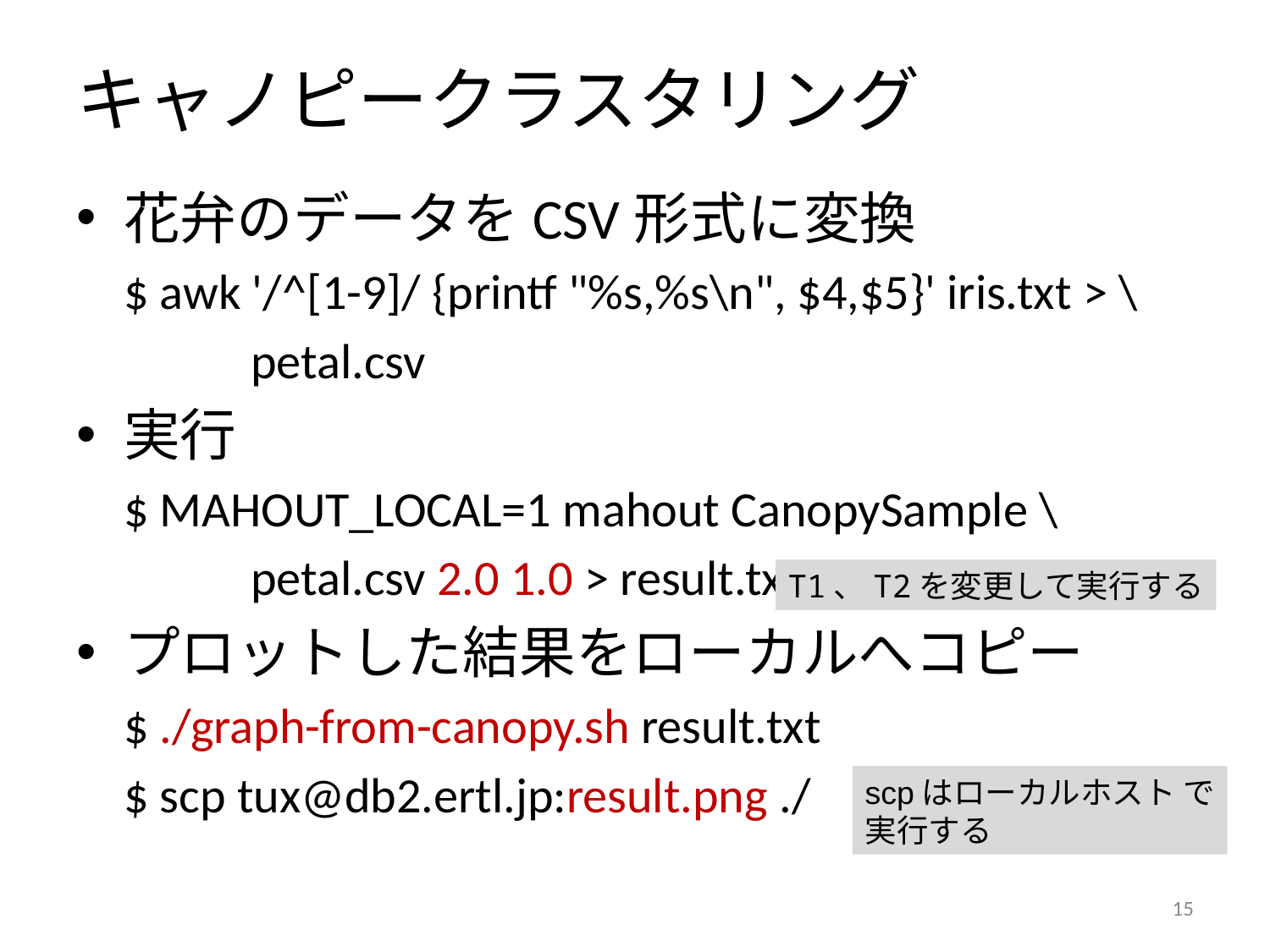

# キャノピークラスタリング

花弁のデータをCSV形式に変換
	$ awk '/^[1-9]/ {printf "%s,%s\n", $4,$5}' iris.txt > \
		petal.csv
実行
	$ MAHOUT_LOCAL=1 mahout CanopySample \
		petal.csv 2.0 1.0 > result.txt
プロットした結果をローカルへコピー
	$ ./graph-from-canopy.sh result.txt
	$ scp tux@db2.ertl.jp:result.png ./
T1、T2を変更して実行する
scpはローカルホスト で
実行する
15